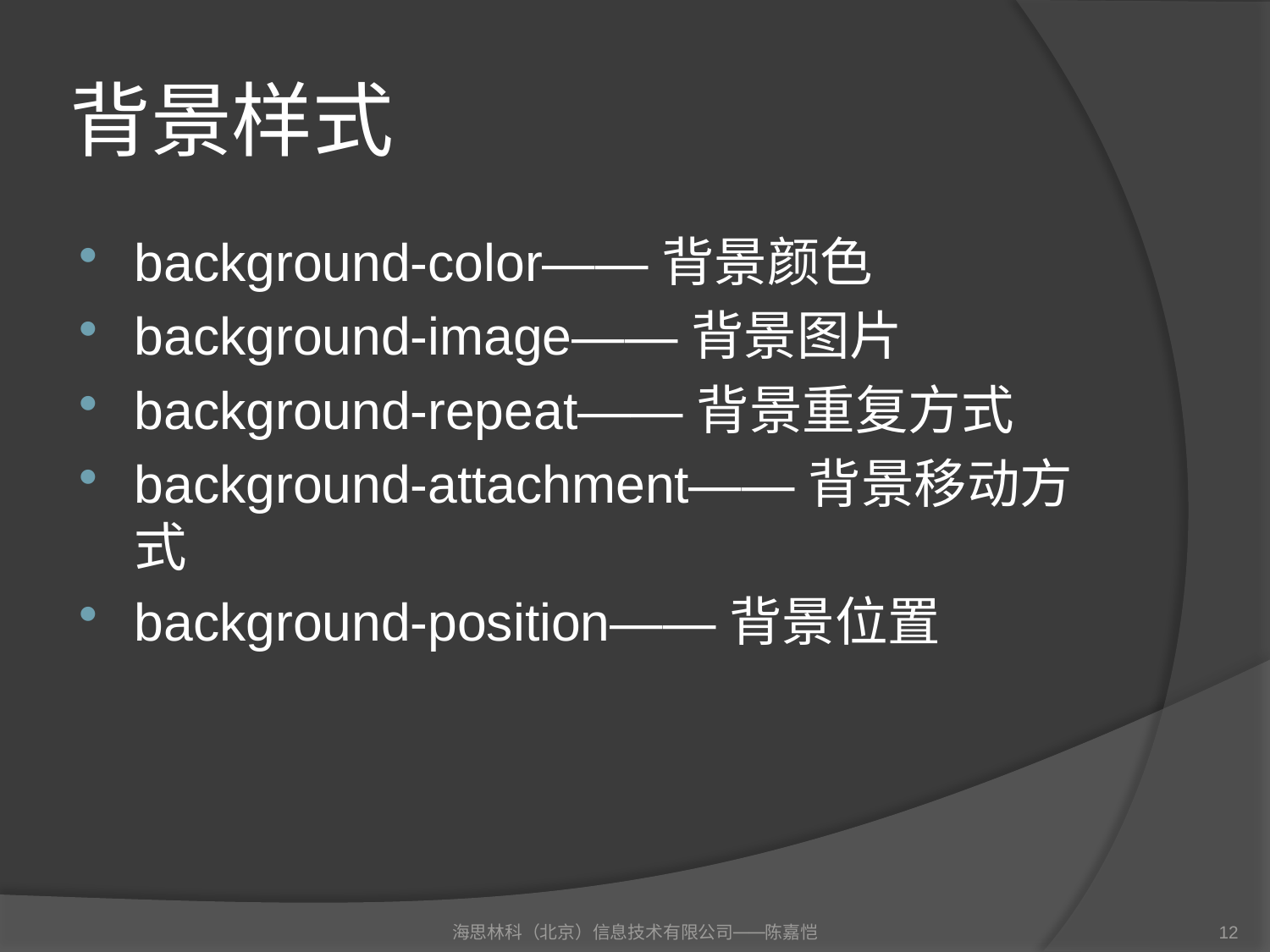

# 背景样式
background-color——背景颜色
background-image——背景图片
background-repeat——背景重复方式
background-attachment——背景移动方式
background-position——背景位置
海思林科（北京）信息技术有限公司——陈嘉恺
12